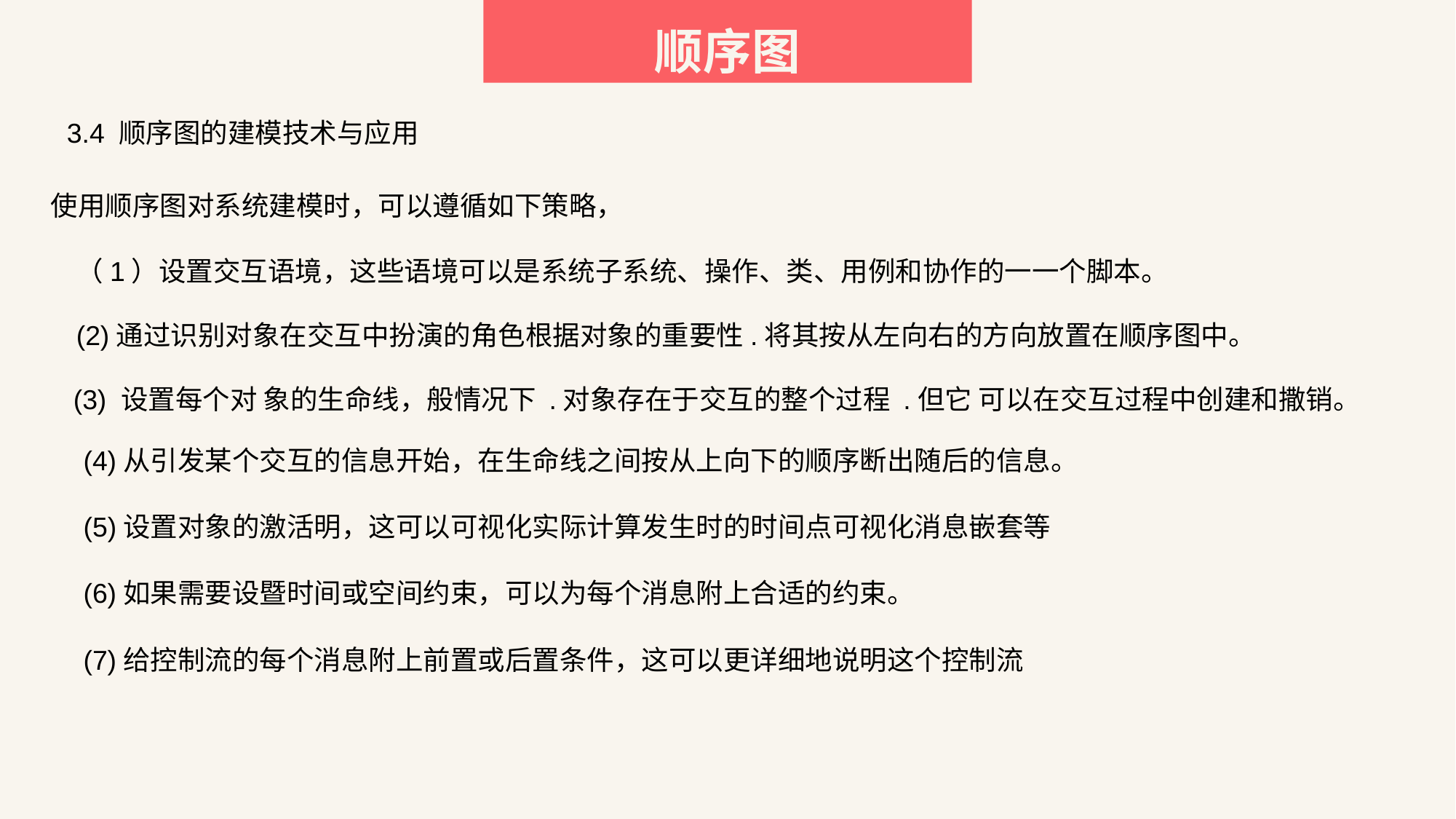

顺序图
3.4 顺序图的建模技术与应用
使用顺序图对系统建模时，可以遵循如下策略，

   （1）设置交互语境，这些语境可以是系统子系统、操作、类、用例和协作的一一个脚本。
(2)通过识别对象在交互中扮演的角色根据对象的重要性.将其按从左向右的方向放置在顺序图中。
(3) 设置每个对 象的生命线，般情况下 .对象存在于交互的整个过程 .但它 可以在交互过程中创建和撒销。
(4)从引发某个交互的信息开始，在生命线之间按从上向下的顺序断出随后的信息。
(5)设置对象的激活明，这可以可视化实际计算发生时的时间点可视化消息嵌套等
(6)如果需要设暨时间或空间约束，可以为每个消息附上合适的约束。
(7)给控制流的每个消息附上前置或后置条件，这可以更详细地说明这个控制流